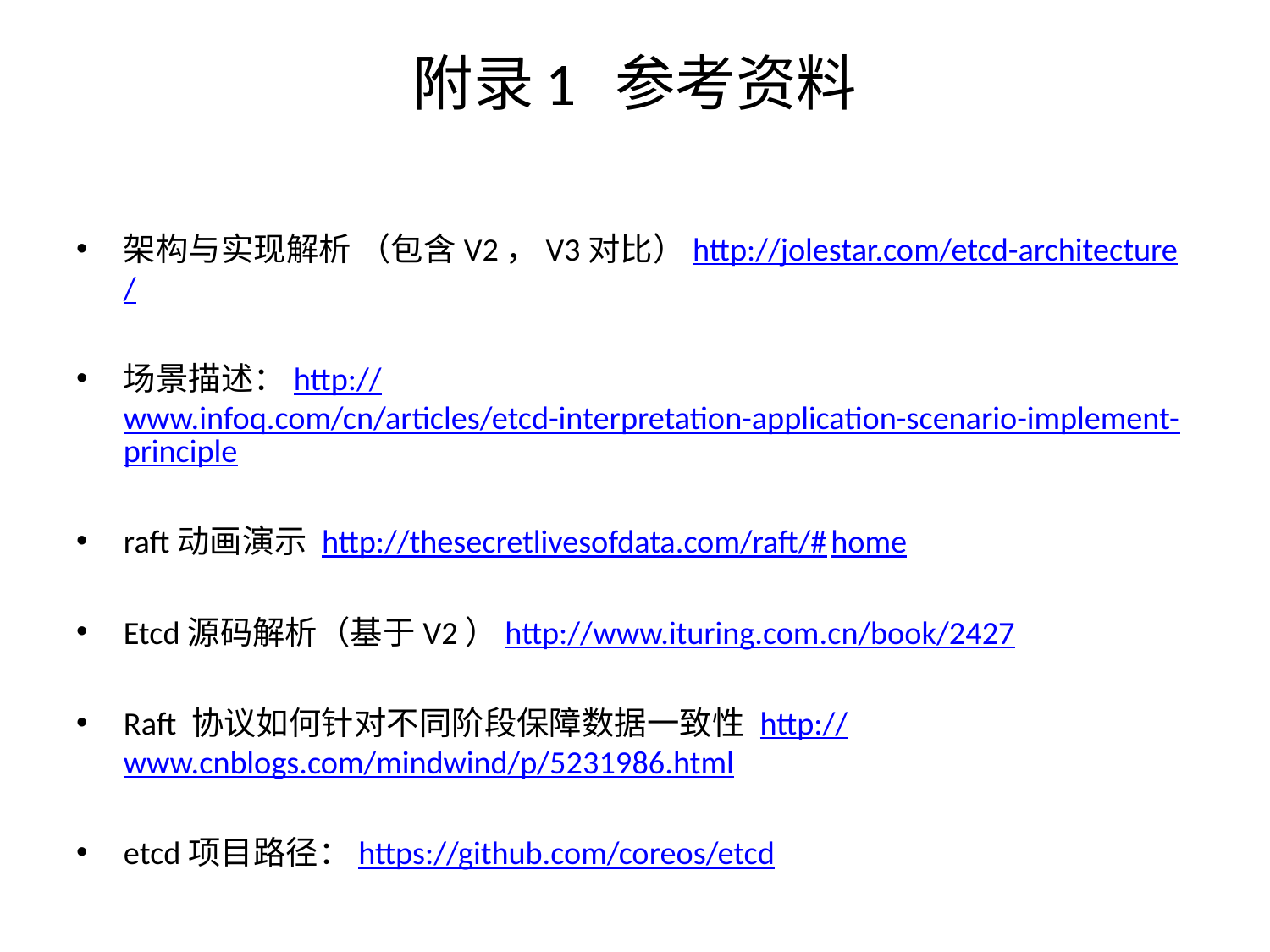

# 附录1  参考资料
架构与实现解析 （包含V2，V3对比）http://jolestar.com/etcd-architecture/

场景描述：http://www.infoq.com/cn/articles/etcd-interpretation-application-scenario-implement-principle

raft动画演示 http://thesecretlivesofdata.com/raft/#home

Etcd源码解析（基于V2）http://www.ituring.com.cn/book/2427

Raft 协议如何针对不同阶段保障数据一致性 http://www.cnblogs.com/mindwind/p/5231986.html

etcd项目路径：https://github.com/coreos/etcd